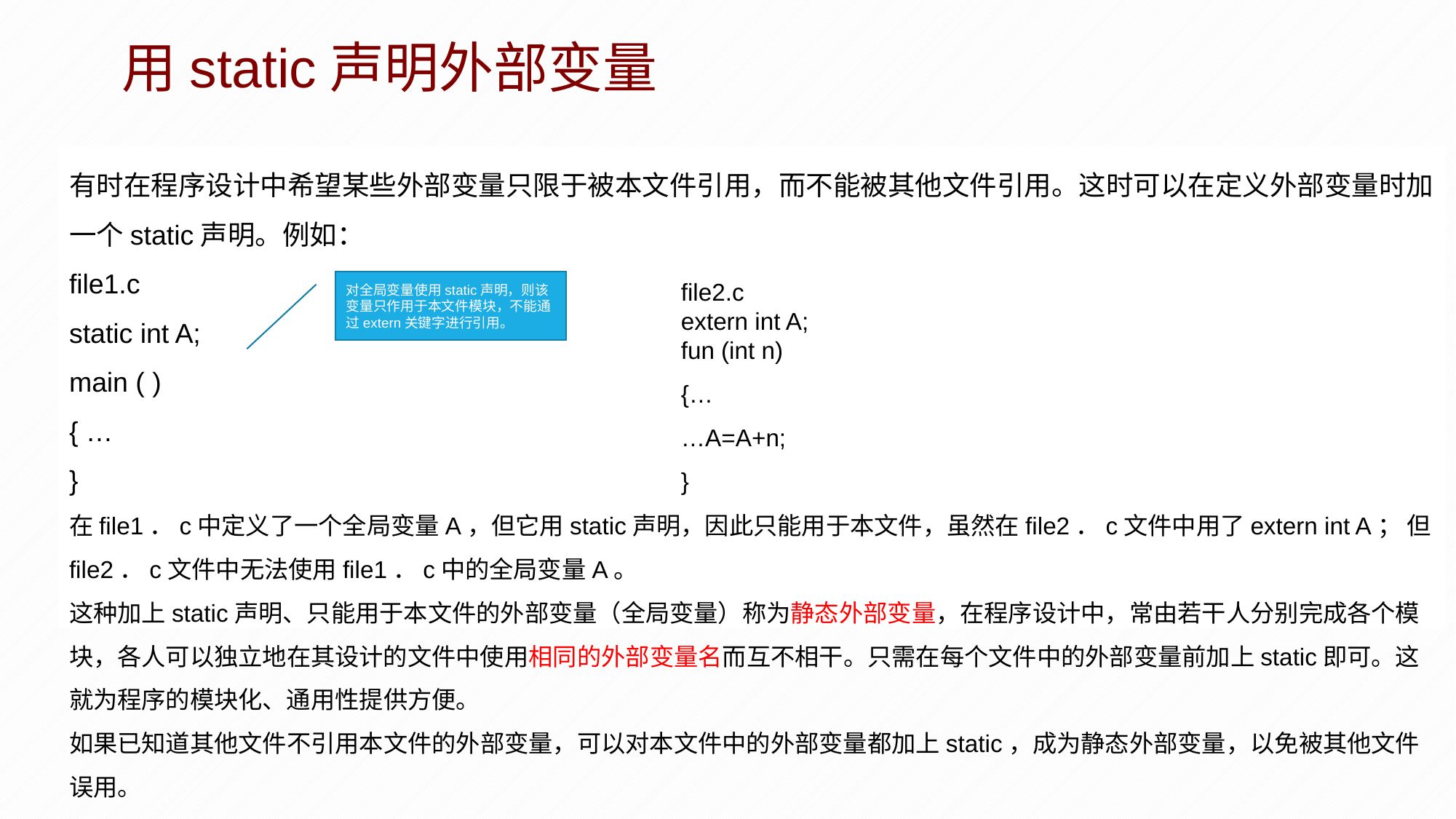

用static声明外部变量
有时在程序设计中希望某些外部变量只限于被本文件引用，而不能被其他文件引用。这时可以在定义外部变量时加一个static声明。例如：
file1.c
static int A;
main ( )
{ …
}
在file1．c中定义了一个全局变量A，但它用static声明，因此只能用于本文件，虽然在file2．c文件中用了extern int A； 但file2．c文件中无法使用file1．c中的全局变量A。
这种加上static声明、只能用于本文件的外部变量（全局变量）称为静态外部变量，在程序设计中，常由若干人分别完成各个模块，各人可以独立地在其设计的文件中使用相同的外部变量名而互不相干。只需在每个文件中的外部变量前加上static即可。这就为程序的模块化、通用性提供方便。
如果已知道其他文件不引用本文件的外部变量，可以对本文件中的外部变量都加上static，成为静态外部变量，以免被其他文件误用。
对全局变量使用static声明，则该变量只作用于本文件模块，不能通过extern关键字进行引用。
file2.c
extern int A;
fun (int n)
{…
…A=A+n;
}